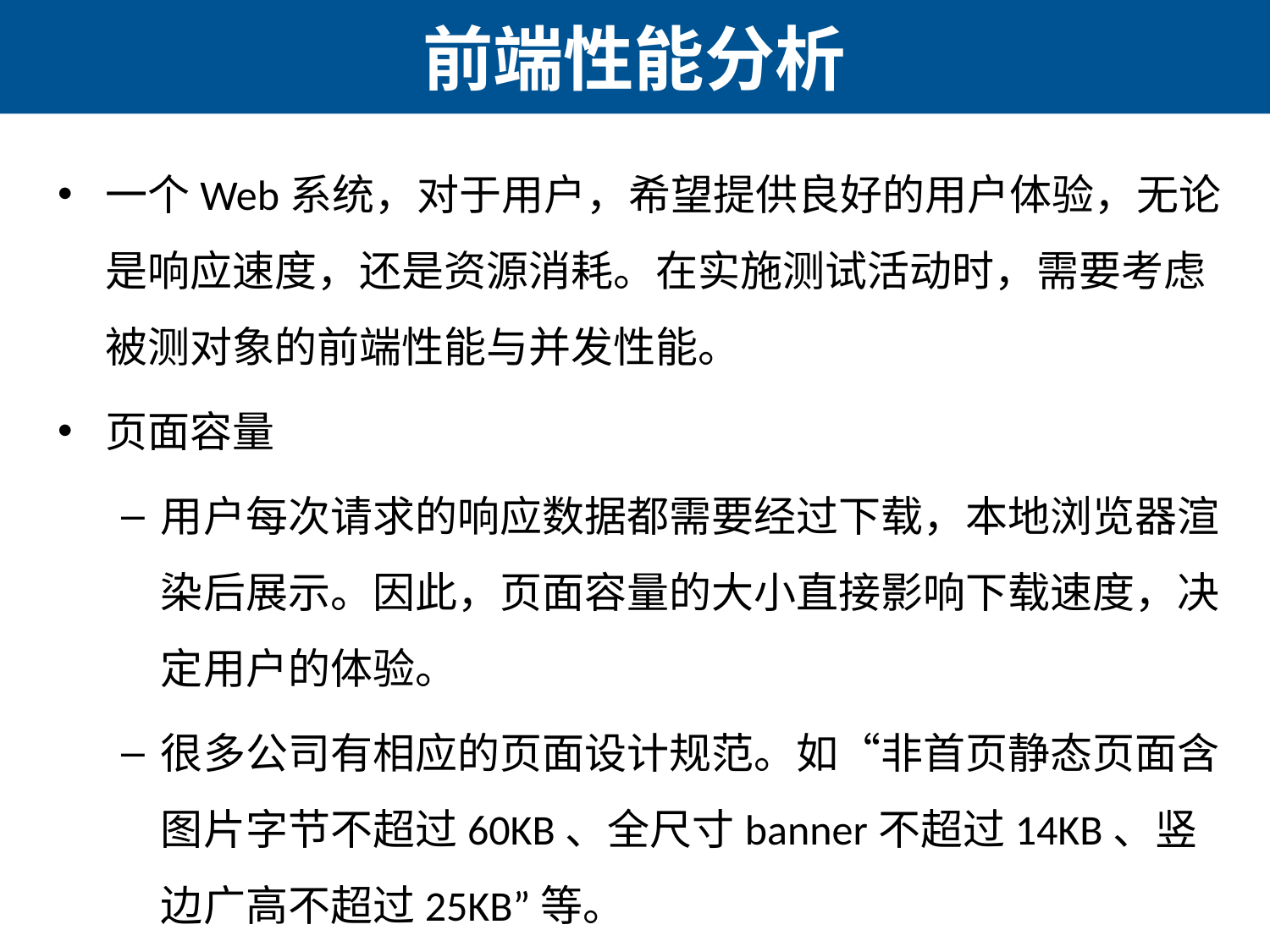

# 前端性能分析
一个Web系统，对于用户，希望提供良好的用户体验，无论是响应速度，还是资源消耗。在实施测试活动时，需要考虑被测对象的前端性能与并发性能。
页面容量
用户每次请求的响应数据都需要经过下载，本地浏览器渲染后展示。因此，页面容量的大小直接影响下载速度，决定用户的体验。
很多公司有相应的页面设计规范。如“非首页静态页面含图片字节不超过60KB、全尺寸banner不超过14KB、竖边广高不超过25KB”等。